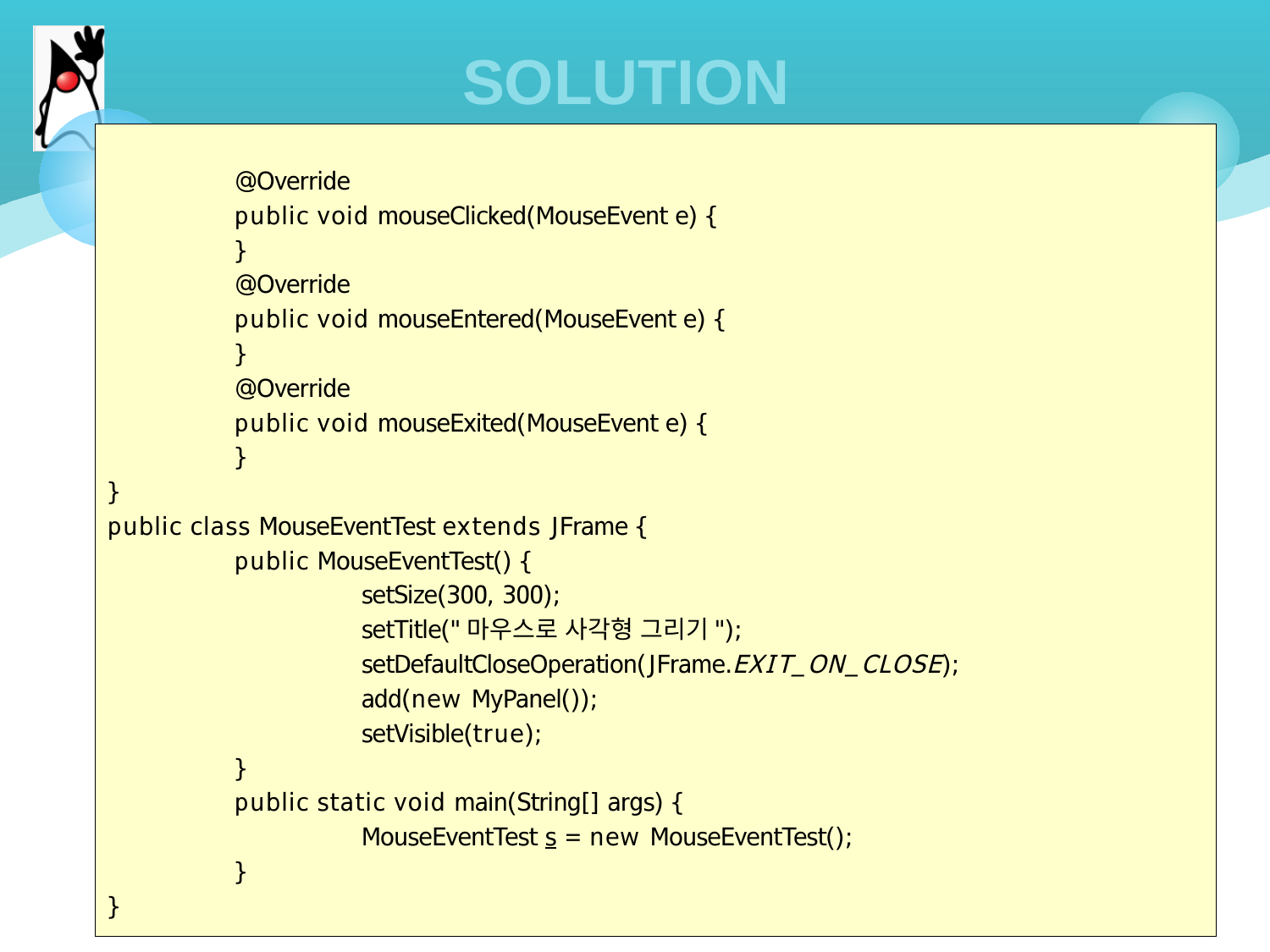

# SOLUTION

	@Override
	public void mouseClicked(MouseEvent e) {
	}
	@Override
	public void mouseEntered(MouseEvent e) {
	}
	@Override
	public void mouseExited(MouseEvent e) {
	}
}
public class MouseEventTest extends JFrame {
	public MouseEventTest() {
		setSize(300, 300);
		setTitle("마우스로 사각형 그리기");
		setDefaultCloseOperation(JFrame.EXIT_ON_CLOSE);
		add(new MyPanel());
		setVisible(true);
	}
	public static void main(String[] args) {
		MouseEventTest s = new MouseEventTest();
	}
}